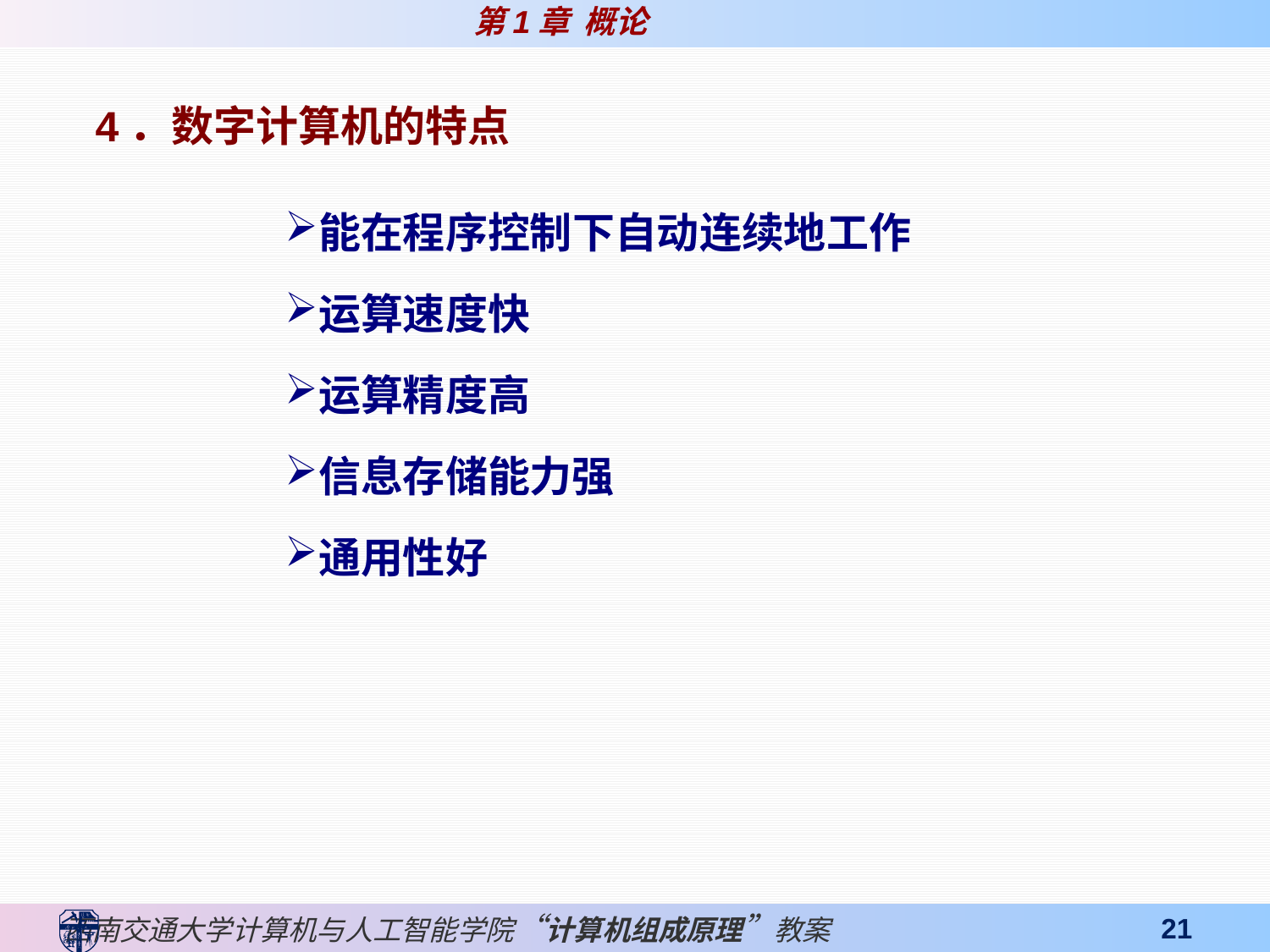

4．数字计算机的特点
能在程序控制下自动连续地工作
运算速度快
运算精度高
信息存储能力强
通用性好